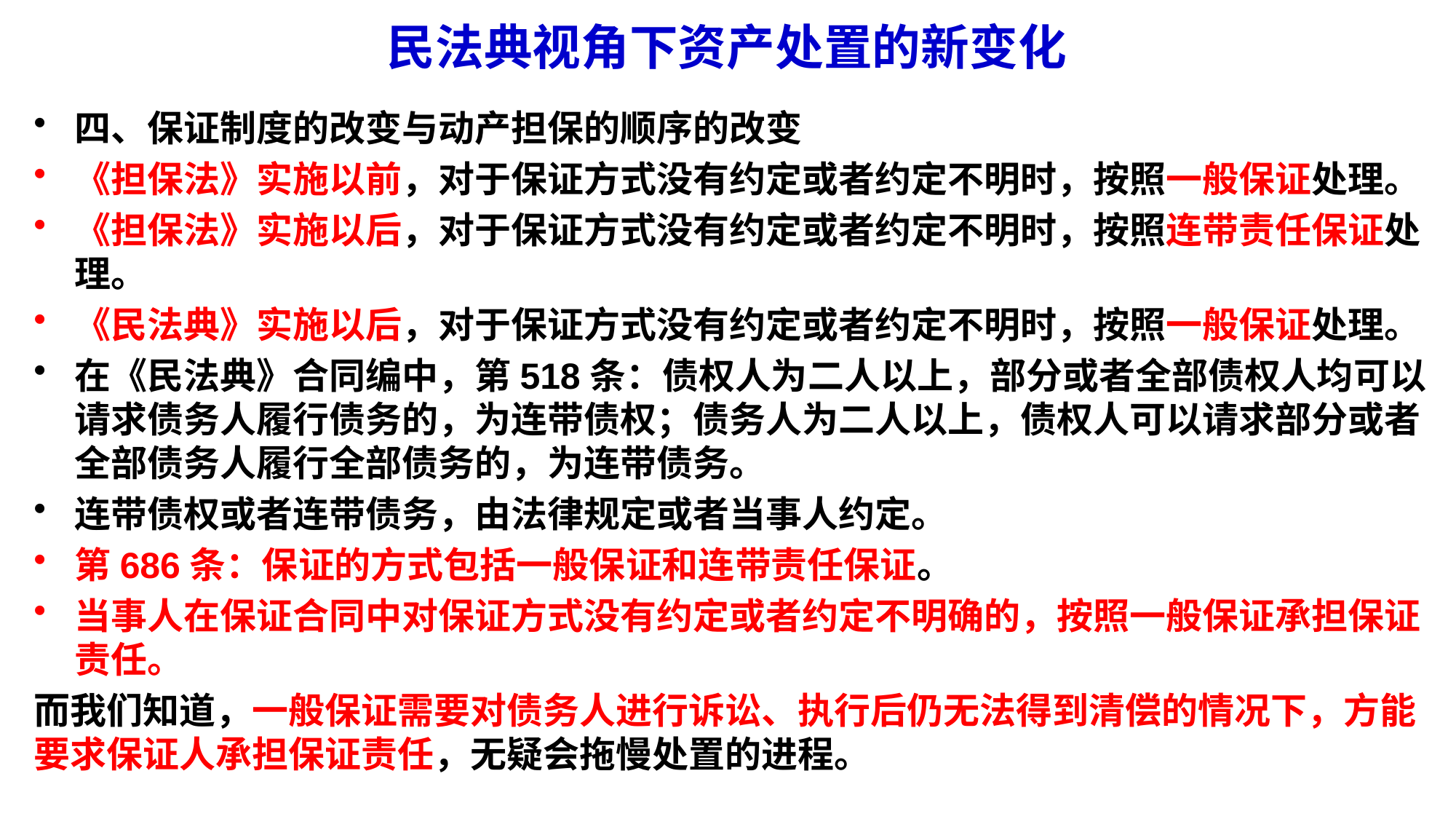

# 民法典视角下资产处置的新变化
四、保证制度的改变与动产担保的顺序的改变
《担保法》实施以前，对于保证方式没有约定或者约定不明时，按照一般保证处理。
《担保法》实施以后，对于保证方式没有约定或者约定不明时，按照连带责任保证处理。
《民法典》实施以后，对于保证方式没有约定或者约定不明时，按照一般保证处理。
在《民法典》合同编中，第518条：债权人为二人以上，部分或者全部债权人均可以请求债务人履行债务的，为连带债权；债务人为二人以上，债权人可以请求部分或者全部债务人履行全部债务的，为连带债务。
连带债权或者连带债务，由法律规定或者当事人约定。
第686条：保证的方式包括一般保证和连带责任保证。
当事人在保证合同中对保证方式没有约定或者约定不明确的，按照一般保证承担保证责任。
而我们知道，一般保证需要对债务人进行诉讼、执行后仍无法得到清偿的情况下，方能要求保证人承担保证责任，无疑会拖慢处置的进程。